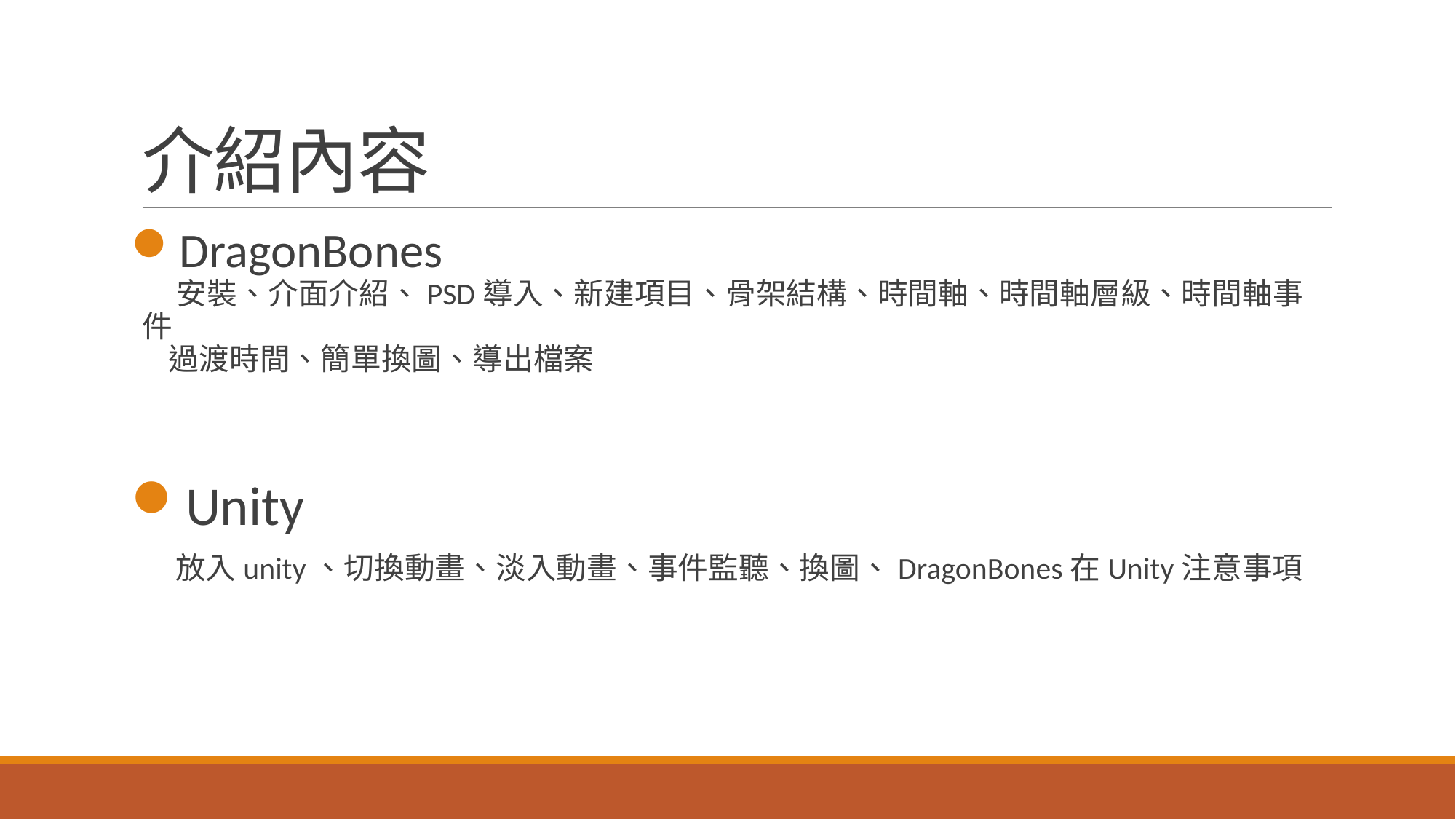

# 介紹內容
DragonBones
    安裝、介面介紹、PSD導入、新建項目、骨架結構、時間軸、時間軸層級、時間軸事件
    過渡時間、簡單換圖、導出檔案

Unity
  放入unity、切換動畫、淡入動畫、事件監聽、換圖、DragonBones在Unity注意事項